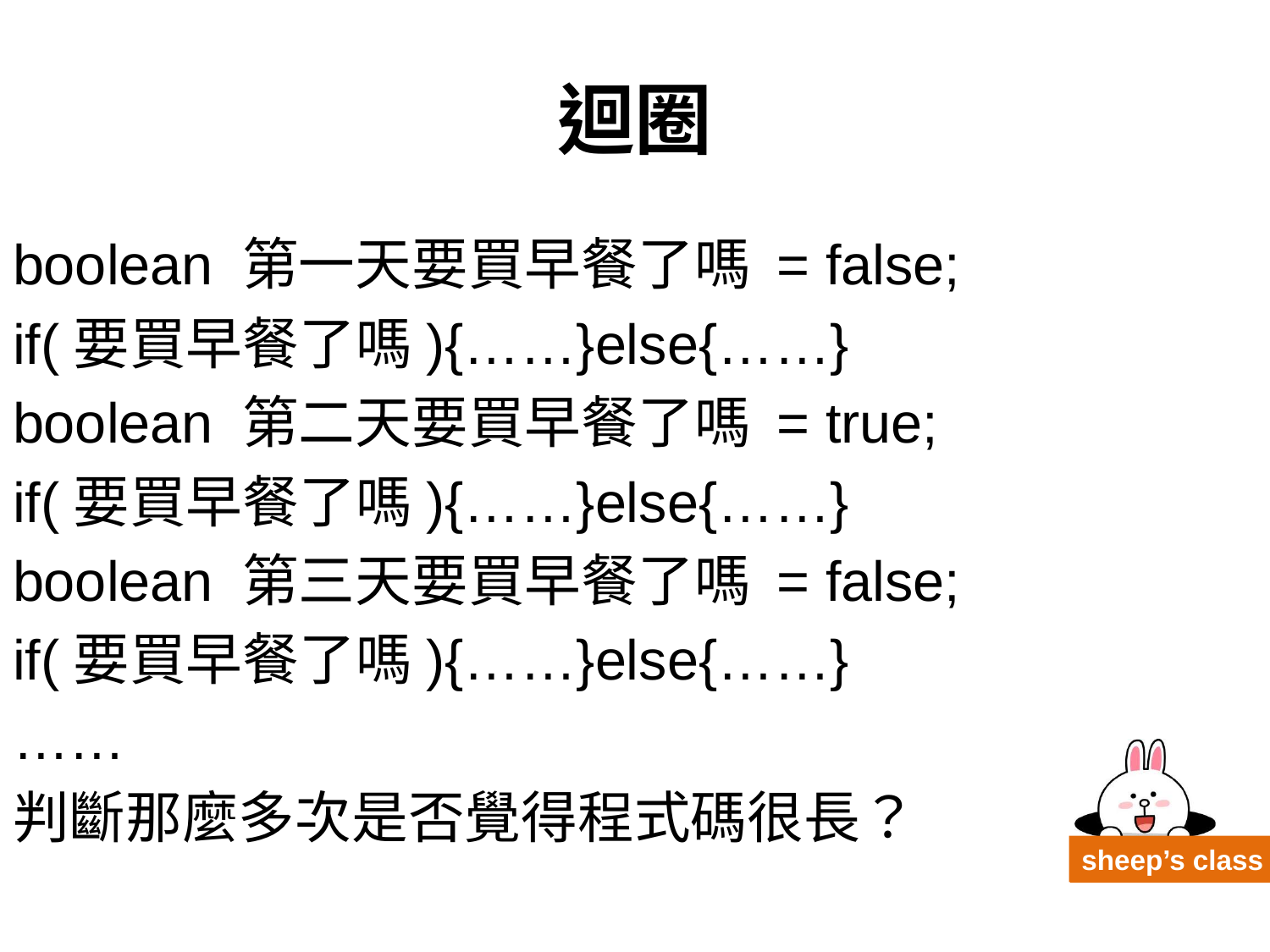

# 迴圈
boolean 第一天要買早餐了嗎 = false;
if(要買早餐了嗎){……}else{……}
boolean 第二天要買早餐了嗎 = true;
if(要買早餐了嗎){……}else{……}
boolean 第三天要買早餐了嗎 = false;
if(要買早餐了嗎){……}else{……}
……
判斷那麼多次是否覺得程式碼很長？